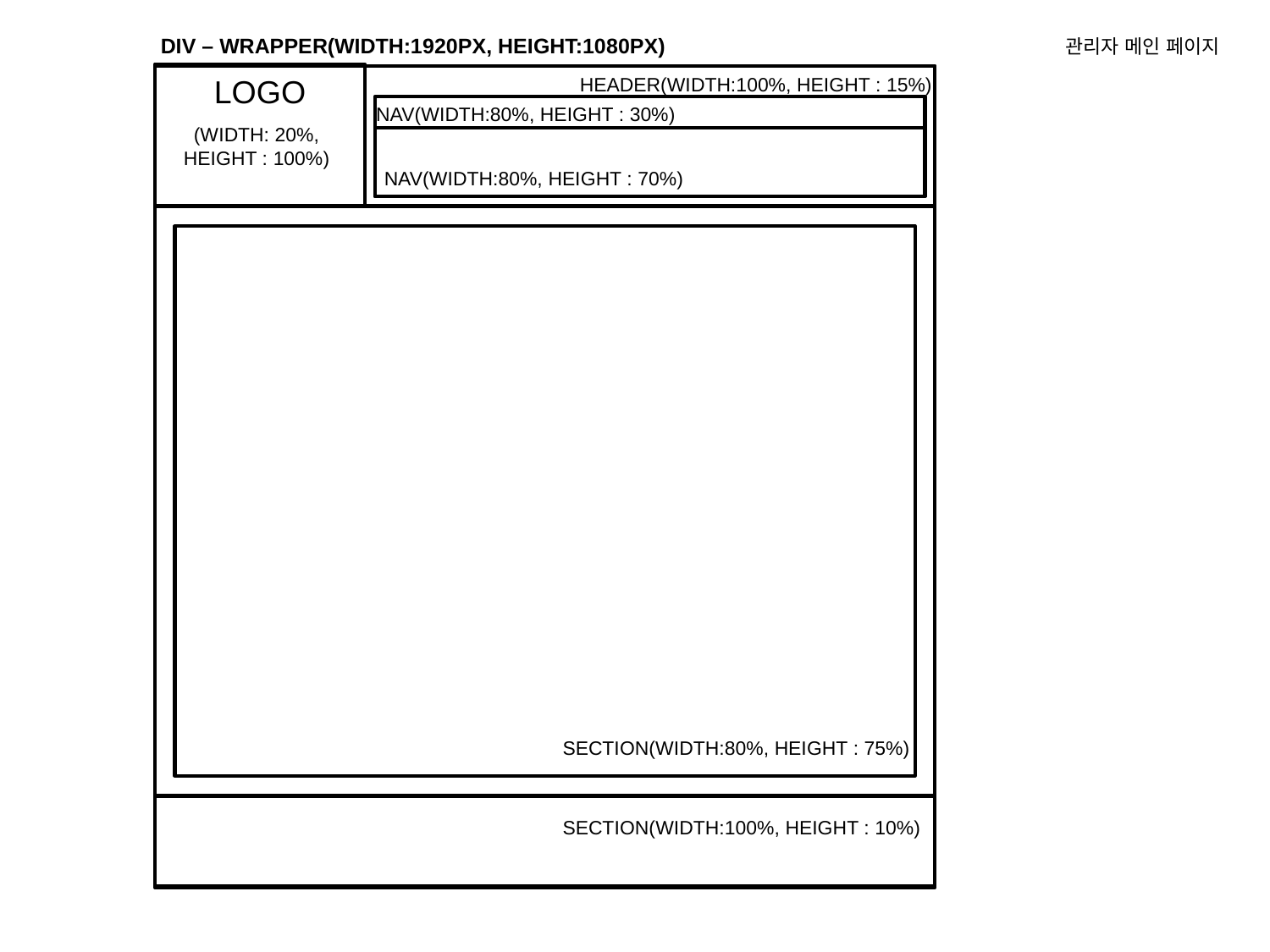

DIV – WRAPPER(WIDTH:1920PX, HEIGHT:1080PX)
관리자 메인 페이지

LOGO
HEADER(WIDTH:100%, HEIGHT : 15%)
NAV(WIDTH:80%, HEIGHT : 30%)

(WIDTH: 20%, HEIGHT : 100%)

NAV(WIDTH:80%, HEIGHT : 70%)

SECTION(WIDTH:80%, HEIGHT : 75%)

SECTION(WIDTH:100%, HEIGHT : 10%)